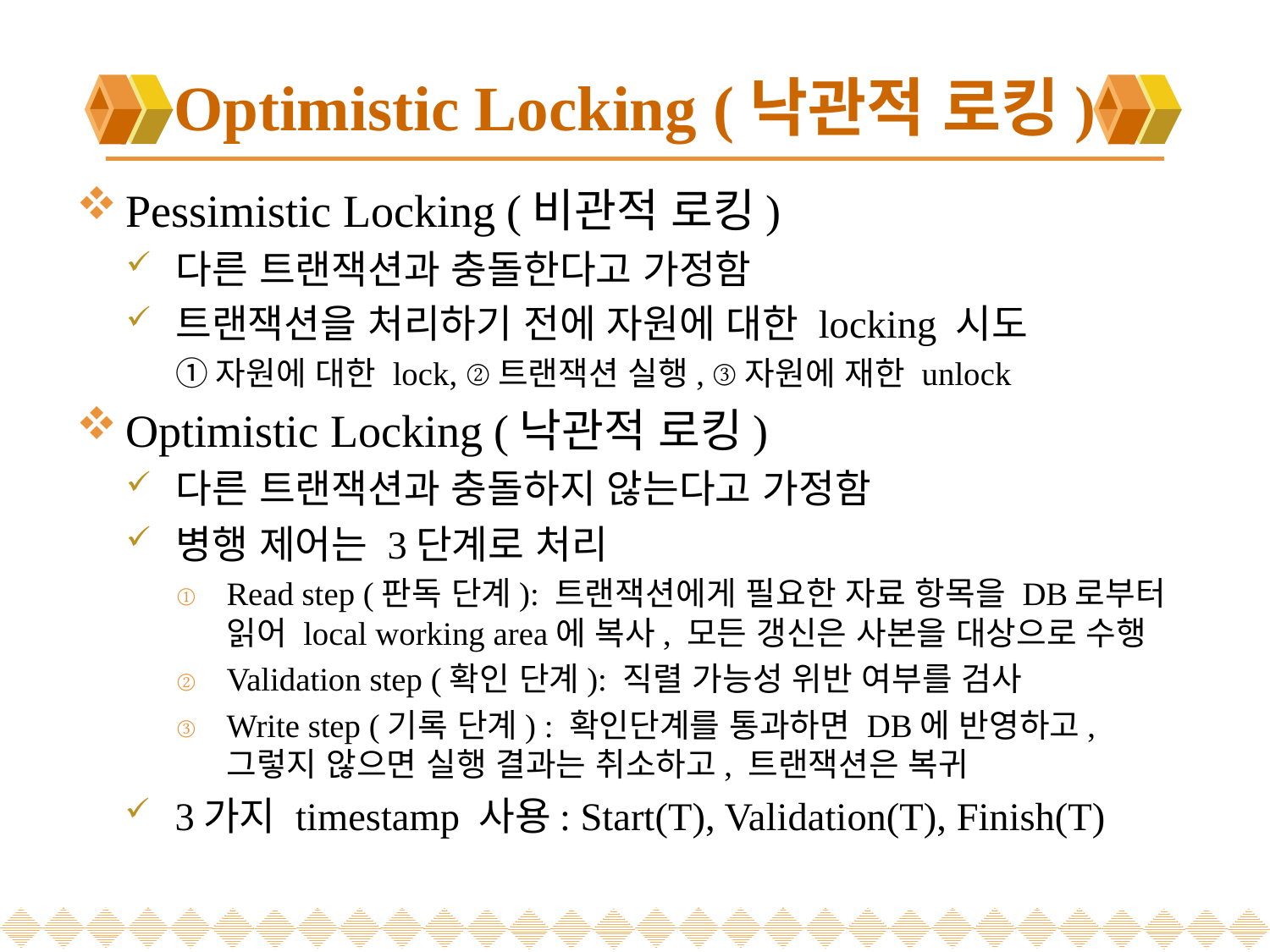

# Optimistic Locking (낙관적 로킹)
Pessimistic Locking (비관적 로킹)
다른 트랜잭션과 충돌한다고 가정함
트랜잭션을 처리하기 전에 자원에 대한 locking 시도
①자원에 대한 lock, ②트랜잭션 실행, ③자원에 재한 unlock
Optimistic Locking (낙관적 로킹)
다른 트랜잭션과 충돌하지 않는다고 가정함
병행 제어는 3단계로 처리
Read step (판독 단계): 트랜잭션에게 필요한 자료 항목을 DB로부터 읽어 local working area에 복사, 모든 갱신은 사본을 대상으로 수행
Validation step (확인 단계): 직렬 가능성 위반 여부를 검사
Write step (기록 단계) : 확인단계를 통과하면 DB에 반영하고, 그렇지 않으면 실행 결과는 취소하고, 트랜잭션은 복귀
3가지 timestamp 사용: Start(T), Validation(T), Finish(T)